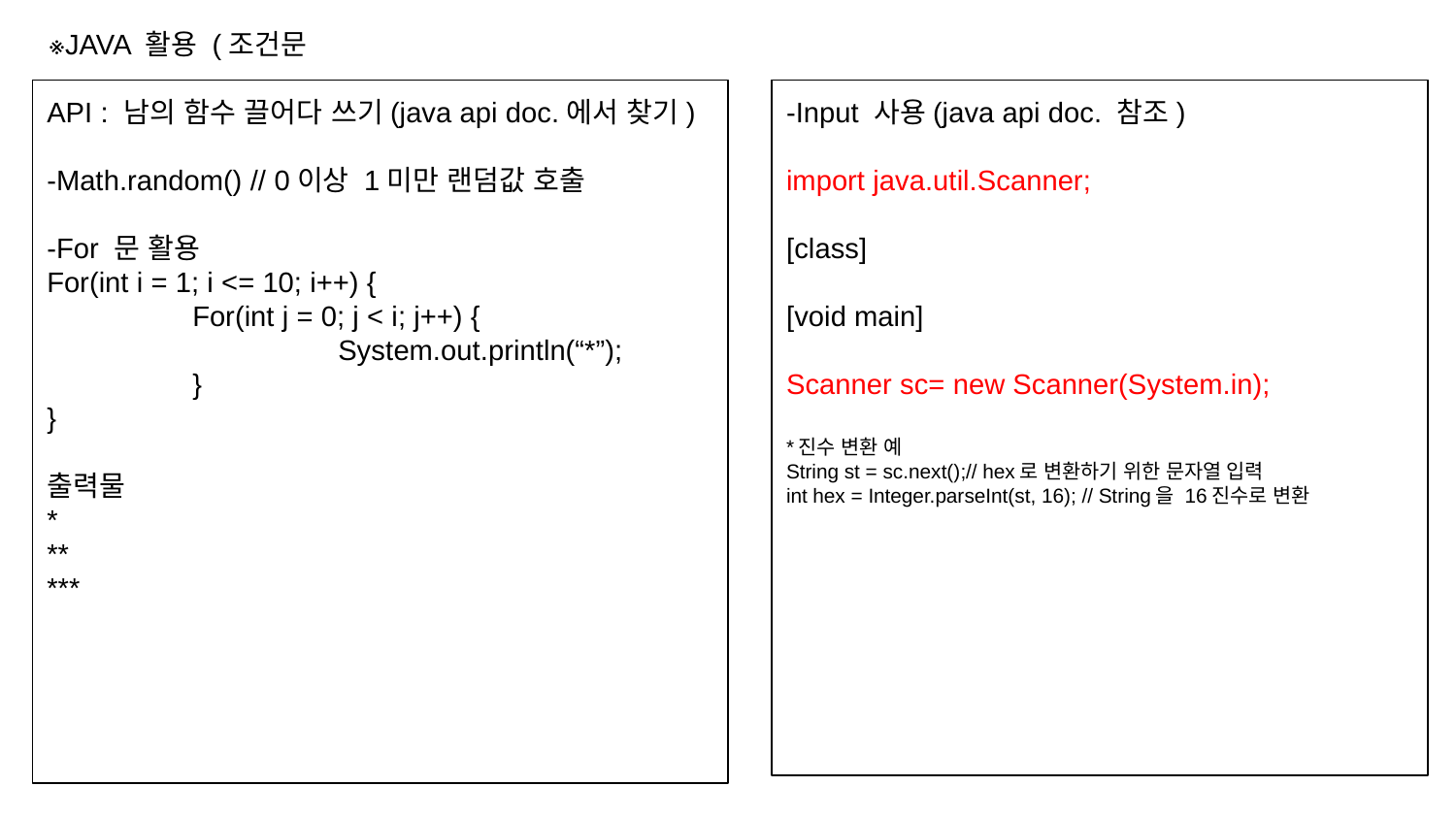

※JAVA 활용 (조건문
API : 남의 함수 끌어다 쓰기(java api doc.에서 찾기)

-Math.random() // 0이상 1미만 랜덤값 호출

-For 문 활용
For(int i = 1; i <= 10; i++) {
	For(int j = 0; j < i; j++) {
		System.out.println(“*”);
	}
}

출력물
*
**
***

-Input 사용(java api doc. 참조)

import java.util.Scanner;

[class]

[void main]

Scanner sc= new Scanner(System.in);

*진수 변환 예
String st = sc.next();// hex로 변환하기 위한 문자열 입력
int hex = Integer.parseInt(st, 16); // String을 16진수로 변환